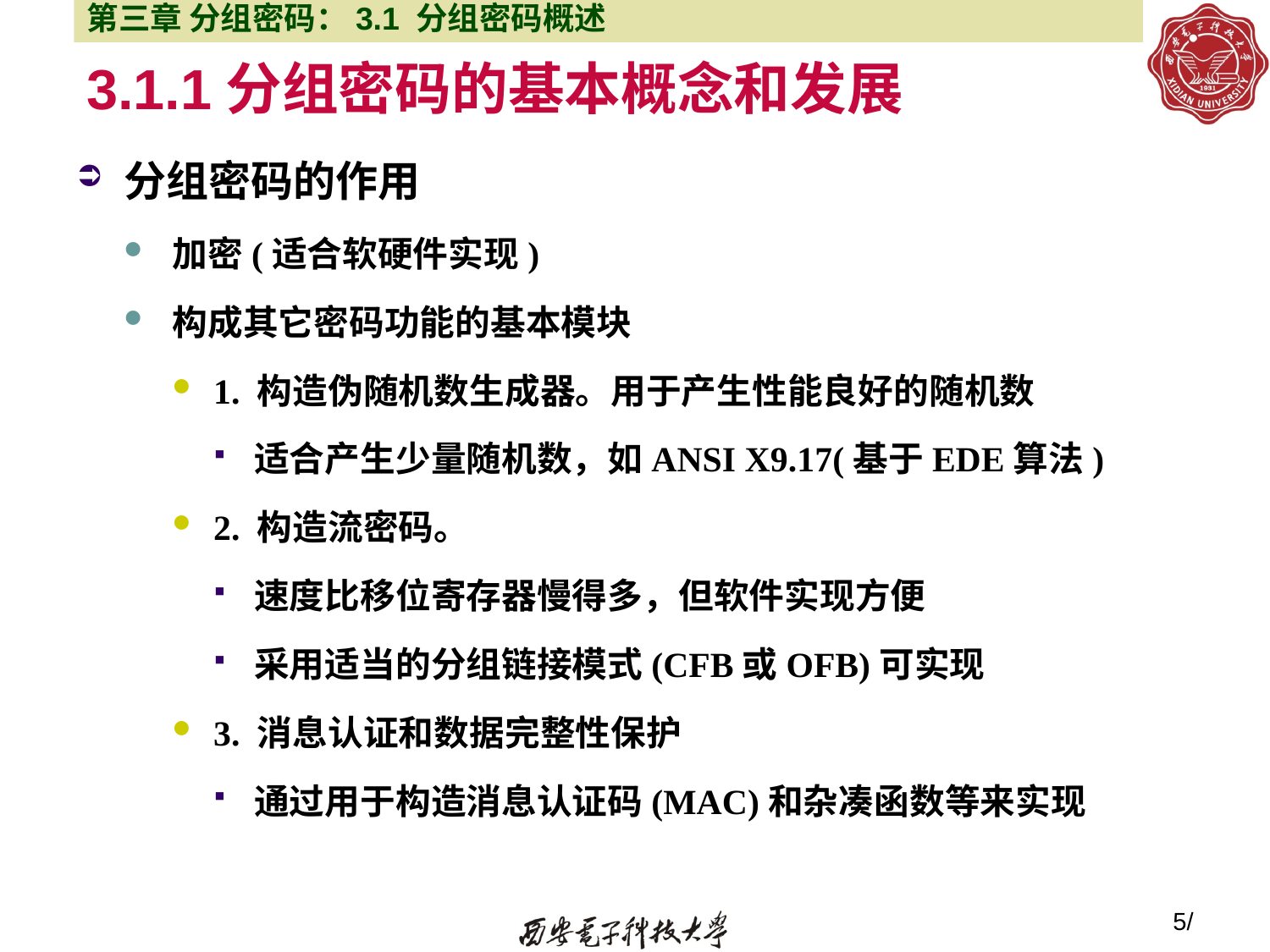

第三章 分组密码：3.1 分组密码概述
# 3.1.1分组密码的基本概念和发展
分组密码的作用
加密(适合软硬件实现)
构成其它密码功能的基本模块
1. 构造伪随机数生成器。用于产生性能良好的随机数
适合产生少量随机数，如ANSI X9.17(基于EDE算法)
2. 构造流密码。
速度比移位寄存器慢得多，但软件实现方便
采用适当的分组链接模式(CFB或OFB)可实现
3. 消息认证和数据完整性保护
通过用于构造消息认证码(MAC)和杂凑函数等来实现

5/